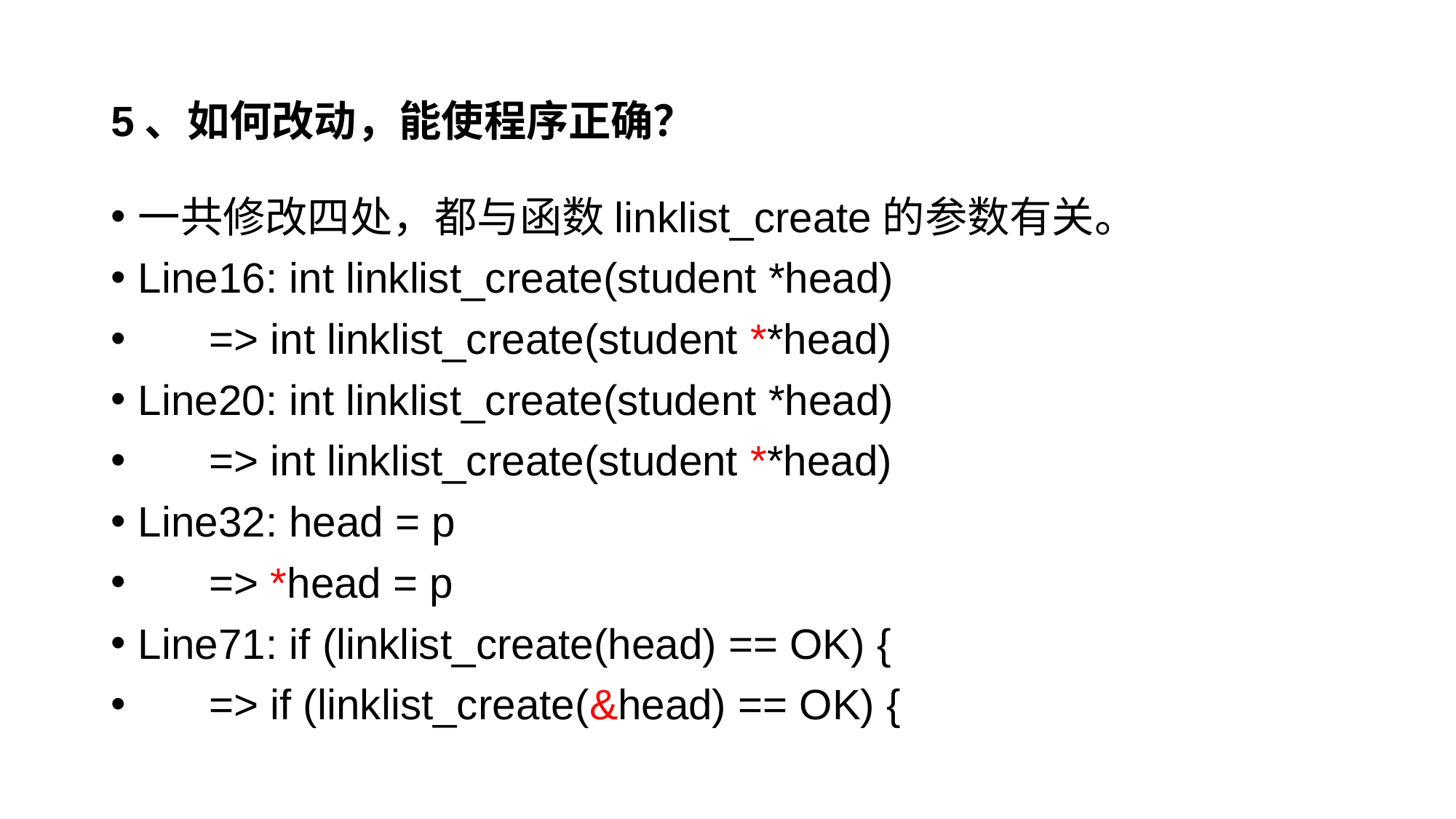

# 5、如何改动，能使程序正确？
一共修改四处，都与函数linklist_create的参数有关。
Line16: int linklist_create(student *head)
      => int linklist_create(student **head)
Line20: int linklist_create(student *head)
      => int linklist_create(student **head)
Line32: head = p
      => *head = p
Line71: if (linklist_create(head) == OK) {
      => if (linklist_create(&head) == OK) {